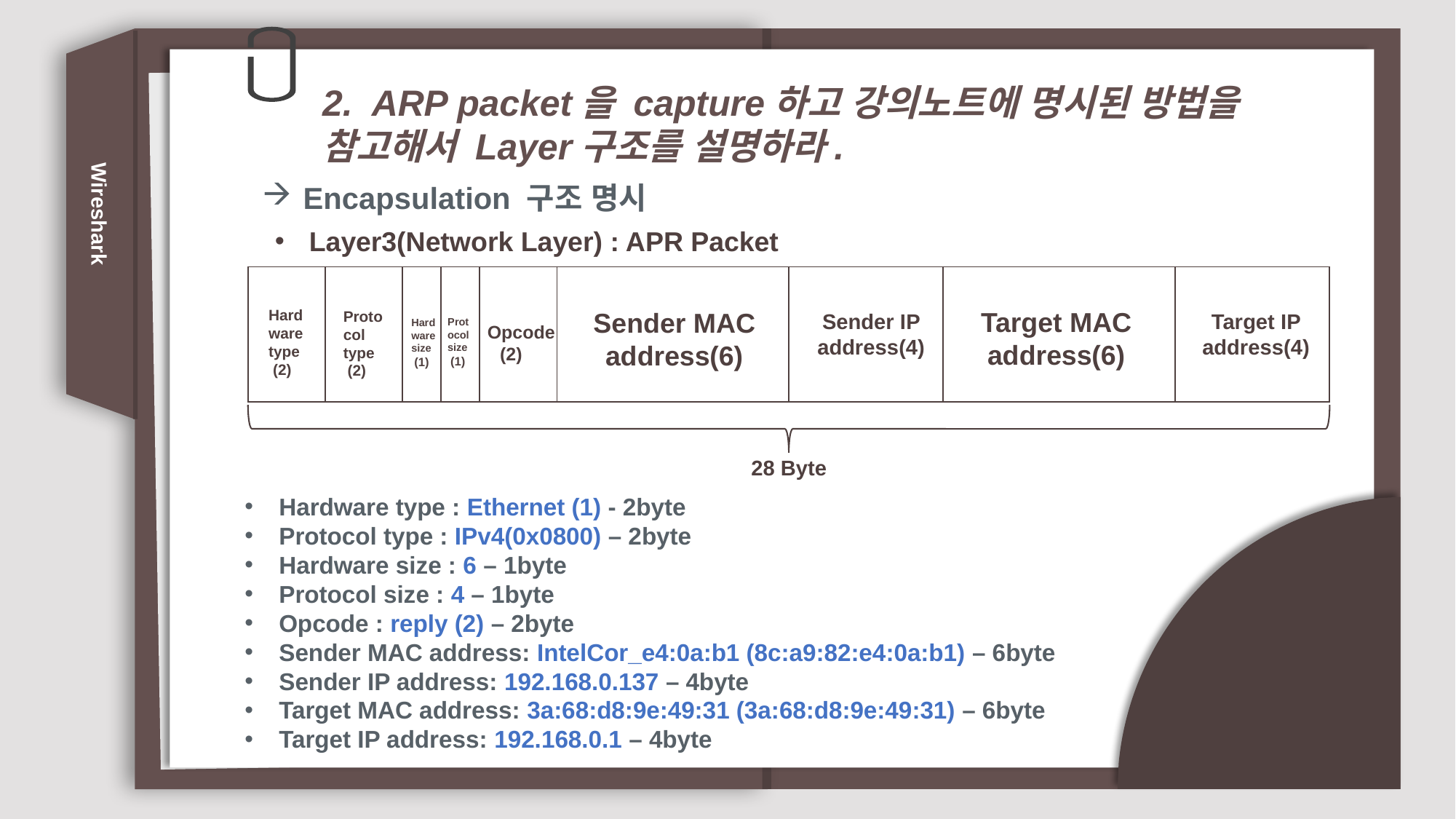

2.  ARP packet을 capture하고 강의노트에 명시된 방법을 참고해서 Layer구조를 설명하라.
Encapsulation 구조 명시
Wireshark
Layer3(Network Layer) : APR Packet
|  |  |  |  |  |  |  |  |  |
| --- | --- | --- | --- | --- | --- | --- | --- | --- |
Target MAC address(6)
Hardware type
 (2)
Sender MAC address(6)
Protocol type
 (2)
Target IP address(4)
Sender IP address(4)
Protocol size
 (1)
Hardware size
 (1)
Opcode
(2)
28 Byte
Hardware type : Ethernet (1) - 2byte
Protocol type : IPv4(0x0800) – 2byte
Hardware size : 6 – 1byte
Protocol size : 4 – 1byte
Opcode : reply (2) – 2byte
Sender MAC address: IntelCor_e4:0a:b1 (8c:a9:82:e4:0a:b1) – 6byte
Sender IP address: 192.168.0.137 – 4byte
Target MAC address: 3a:68:d8:9e:49:31 (3a:68:d8:9e:49:31) – 6byte
Target IP address: 192.168.0.1 – 4byte